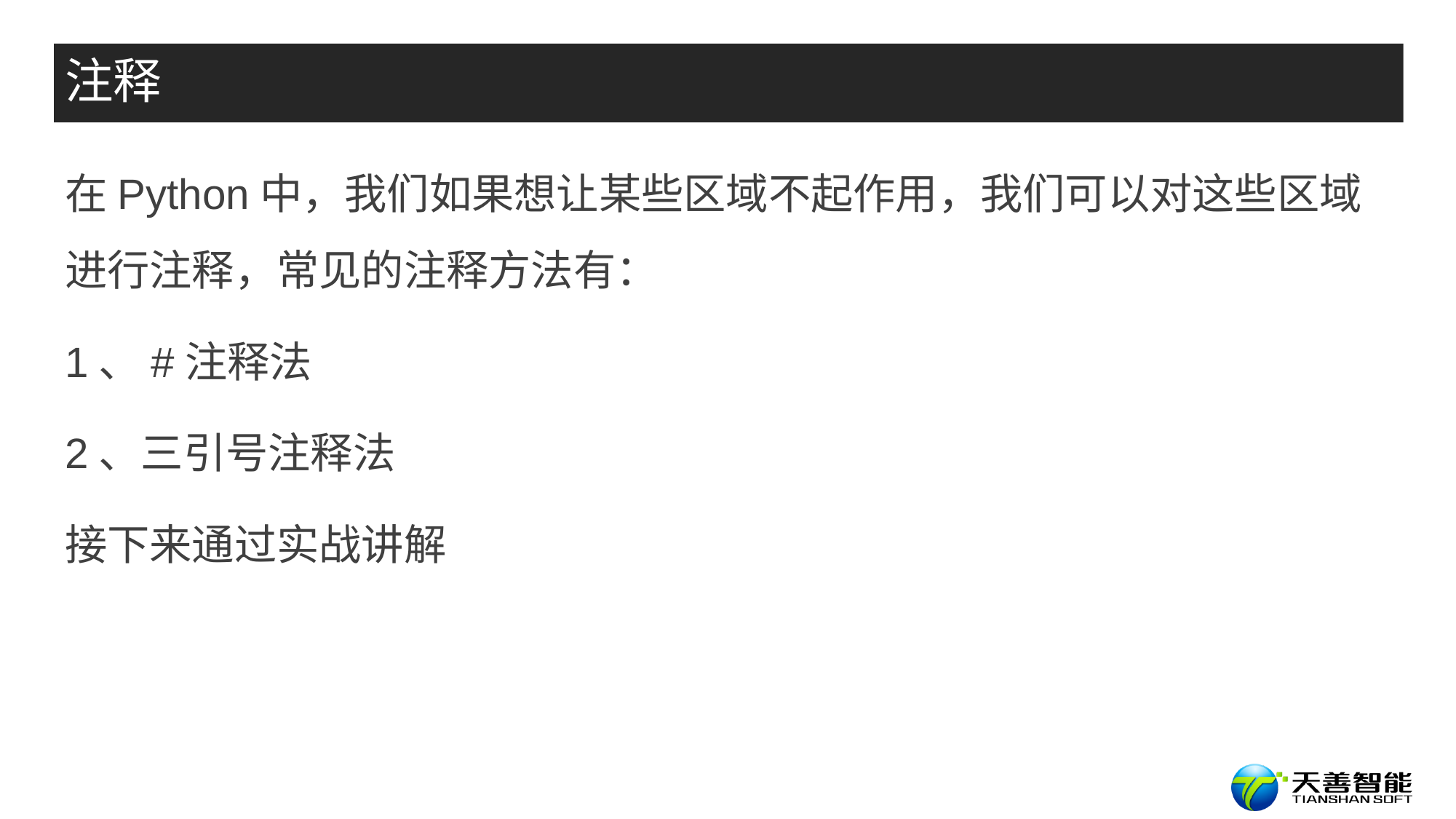

# 注释
在Python中，我们如果想让某些区域不起作用，我们可以对这些区域进行注释，常见的注释方法有：
1、#注释法
2、三引号注释法
接下来通过实战讲解